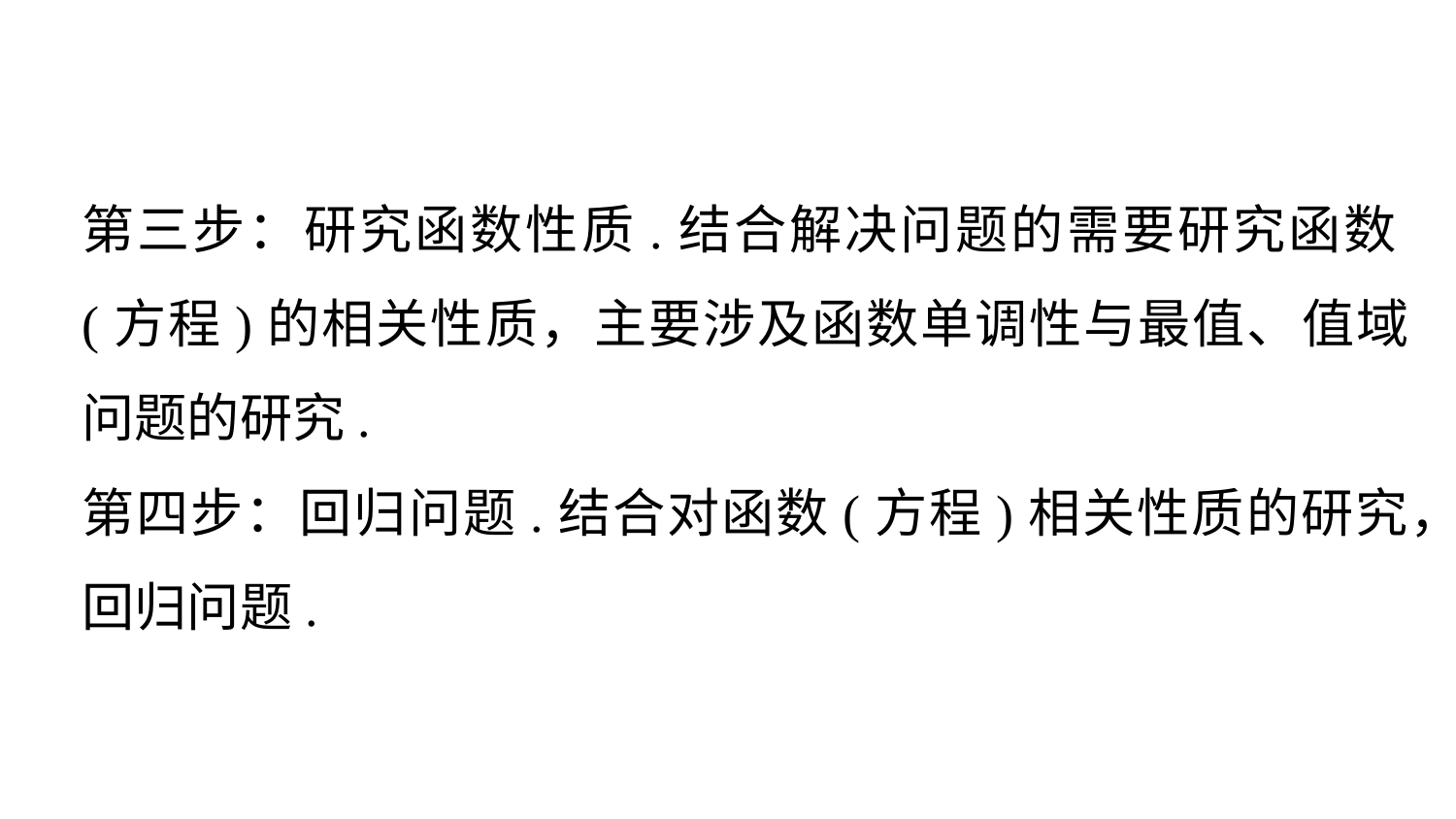

第三步：研究函数性质.结合解决问题的需要研究函数(方程)的相关性质，主要涉及函数单调性与最值、值域问题的研究.
第四步：回归问题.结合对函数(方程)相关性质的研究，回归问题.